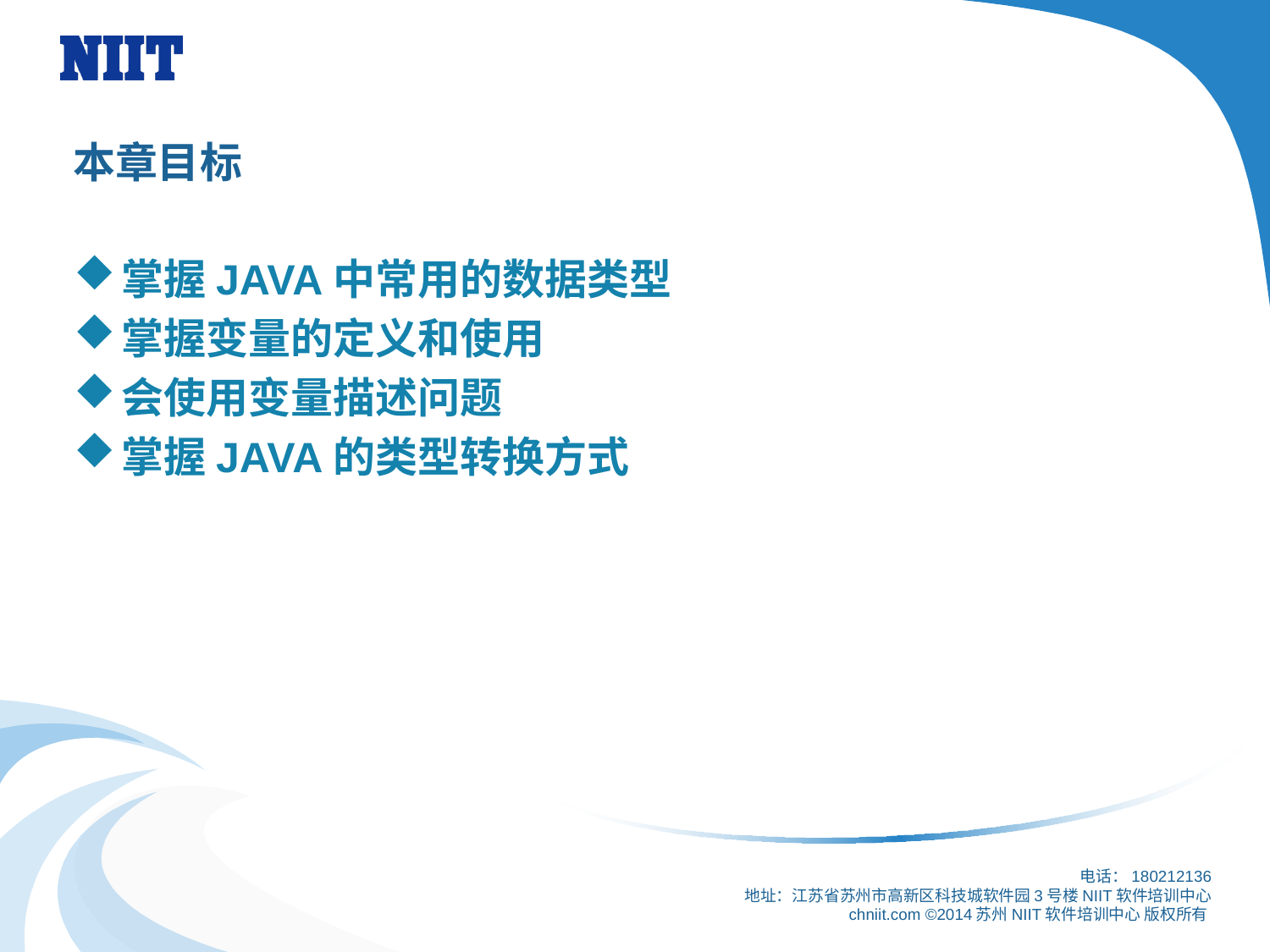

# 本章目标
掌握JAVA中常用的数据类型
掌握变量的定义和使用
会使用变量描述问题
掌握JAVA的类型转换方式